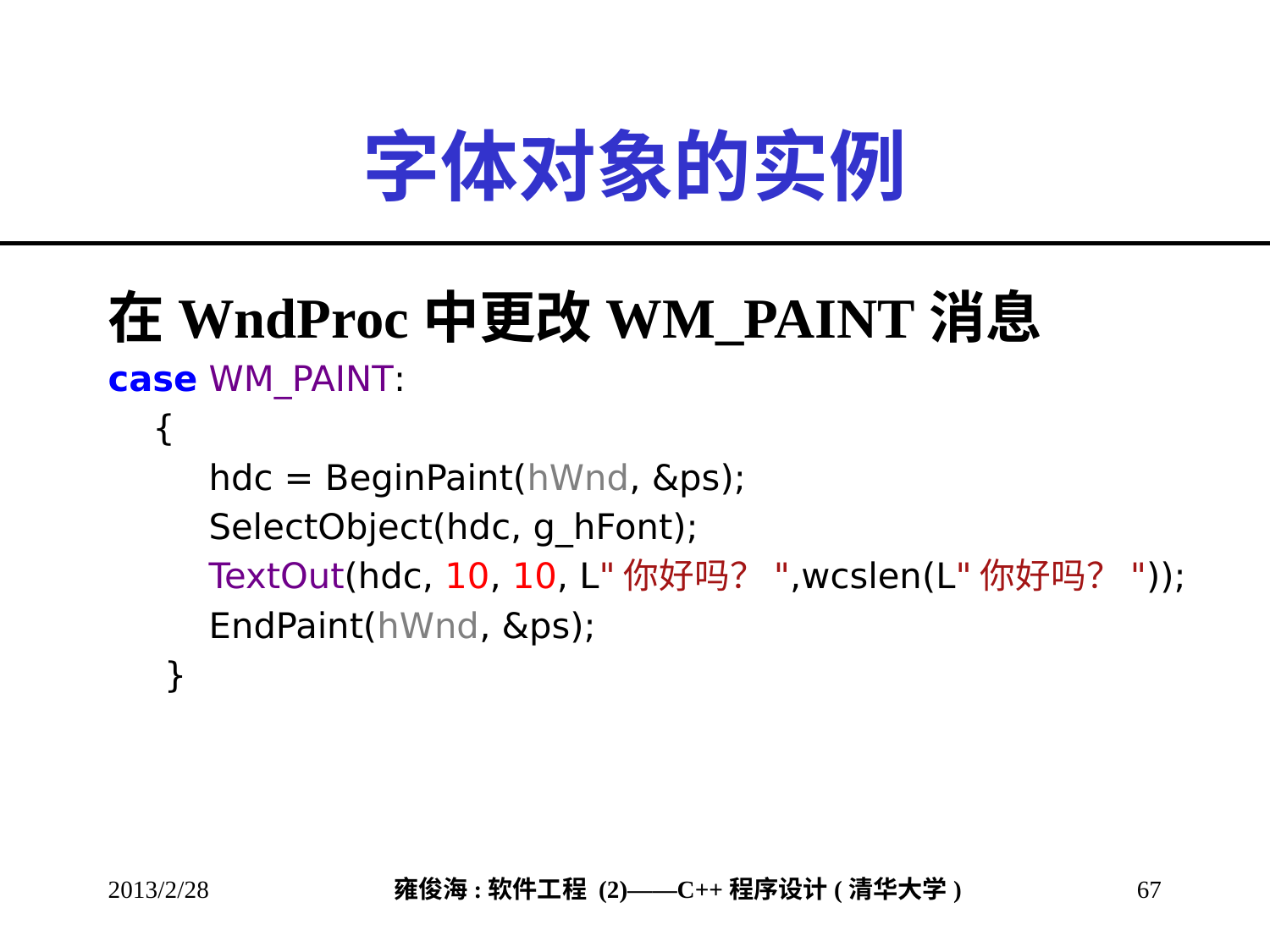

# 字体对象的实例
在WndProc中更改WM_PAINT消息
case WM_PAINT:
    {
         hdc = BeginPaint(hWnd, &ps);
         SelectObject(hdc, g_hFont);
         TextOut(hdc, 10, 10, L"你好吗？",wcslen(L"你好吗？"));
         EndPaint(hWnd, &ps);
     }
2013/2/28
67